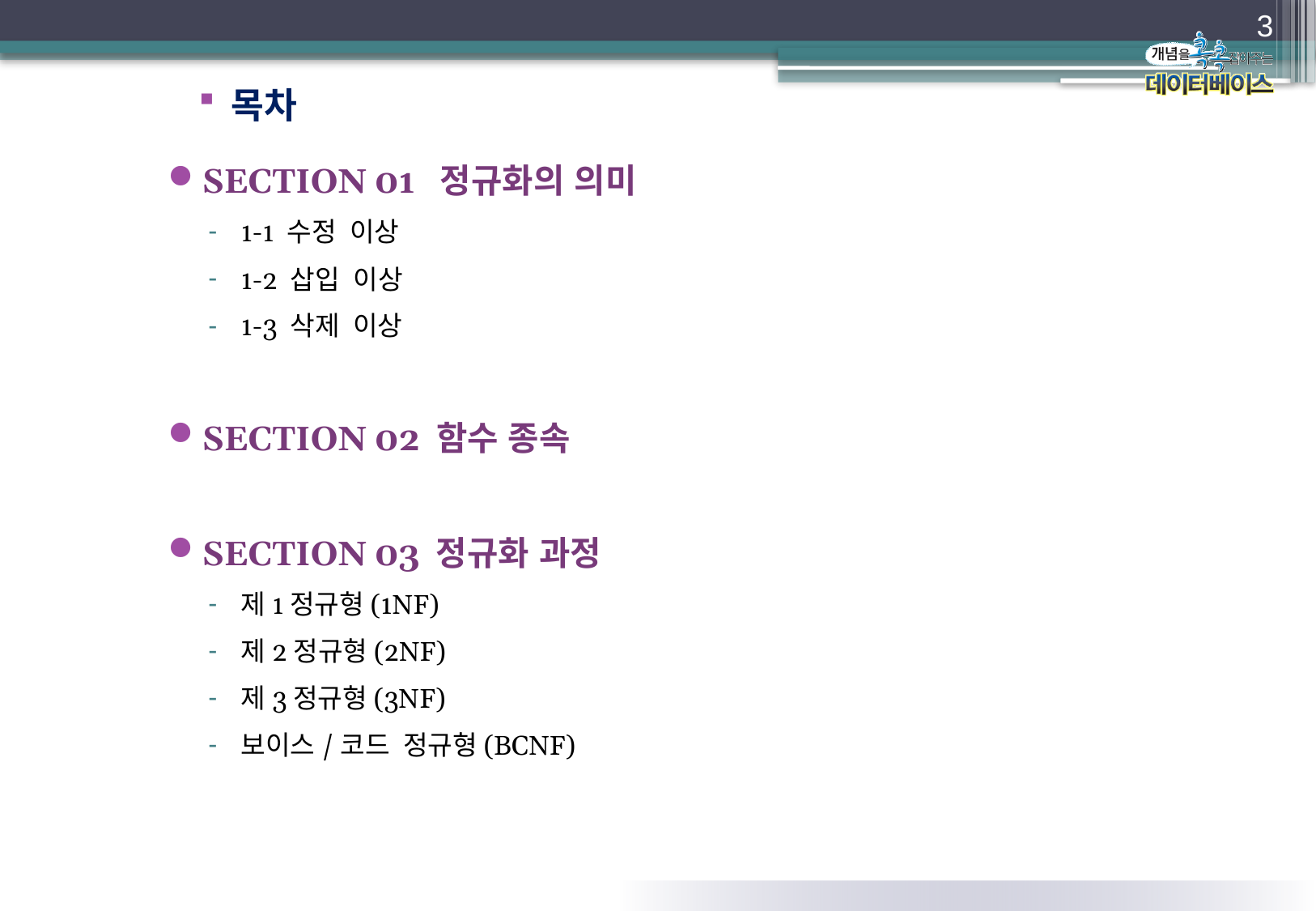

3

 목차
SECTION 01  정규화의 의미
1-1 수정 이상
1-2 삽입 이상
1-3 삭제 이상

SECTION 02 함수 종속

SECTION 03 정규화 과정
제1정규형(1NF)
제2정규형(2NF)
제3정규형(3NF)
보이스/코드 정규형(BCNF)